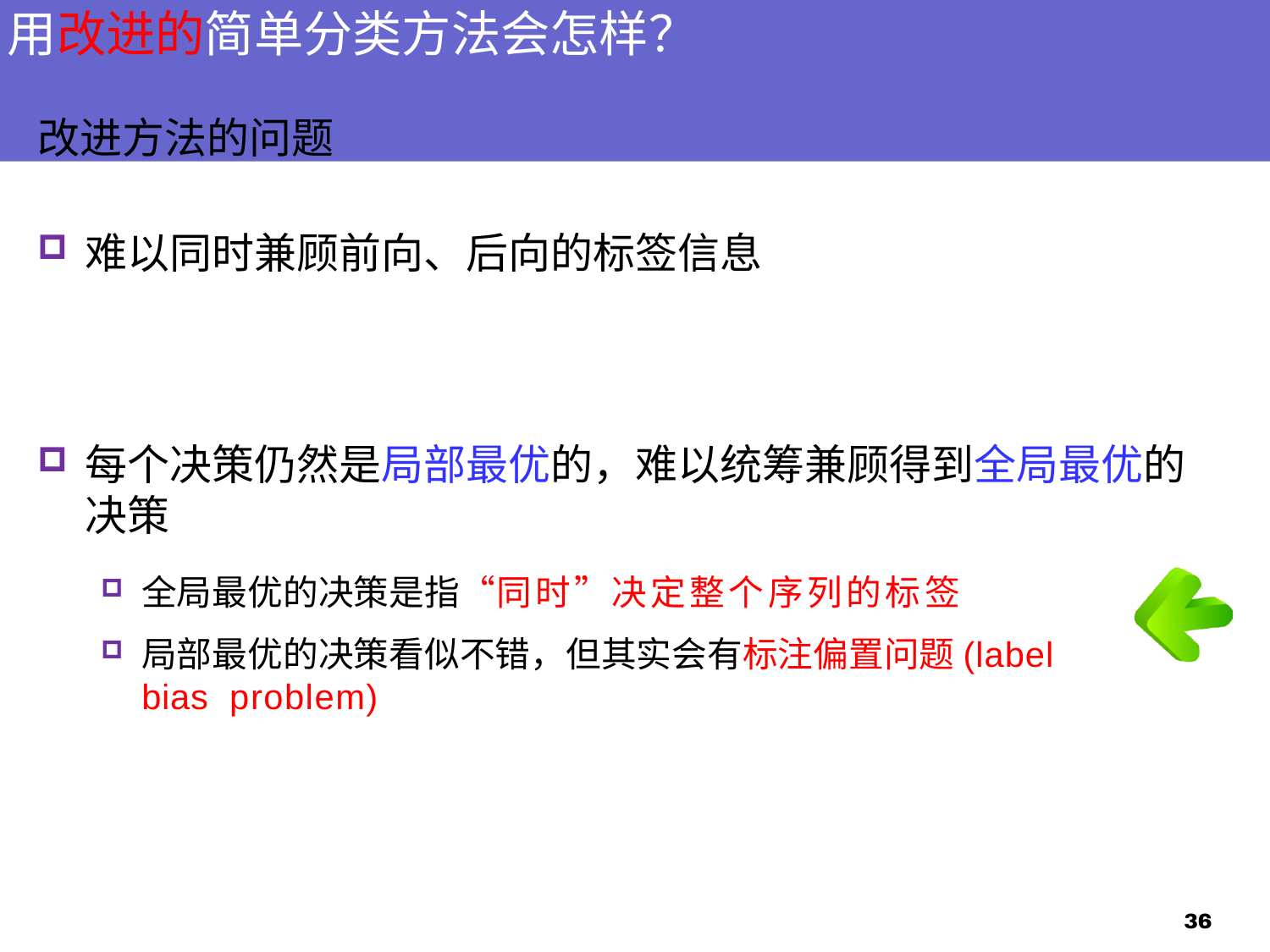

# 用改进的简单分类方法会怎样？
改进方法的问题

难以同时兼顾前向、后向的标签信息
每个决策仍然是局部最优的，难以统筹兼顾得到全局最优的 决策
全局最优的决策是指“同时”决定整个序列的标签
局部最优的决策看似不错，但其实会有标注偏置问题(label bias  problem)

36